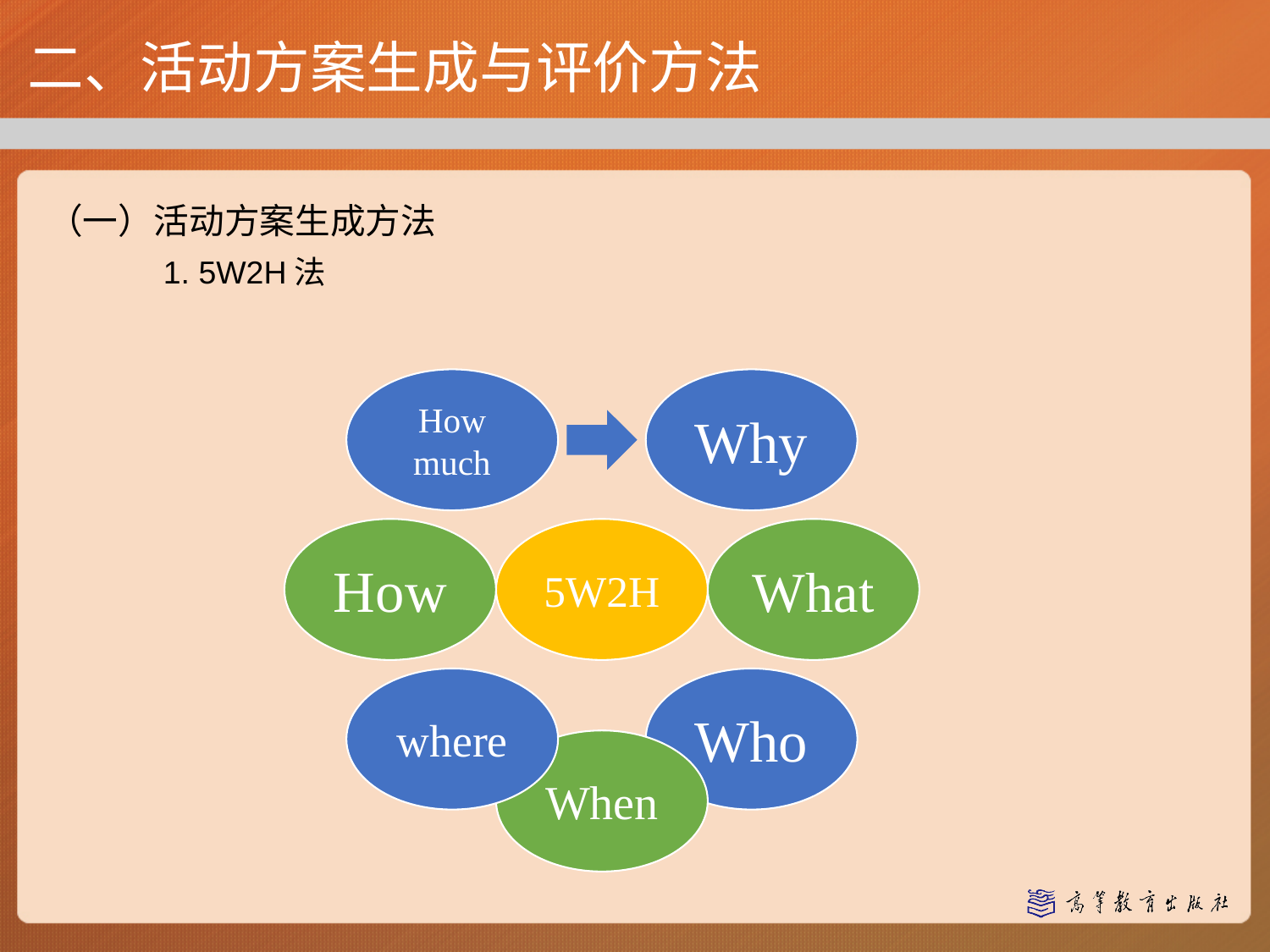

二、活动方案生成与评价方法
（一）活动方案生成方法
1. 5W2H法
5W2H
Why
What
How
How much
Who
When
where